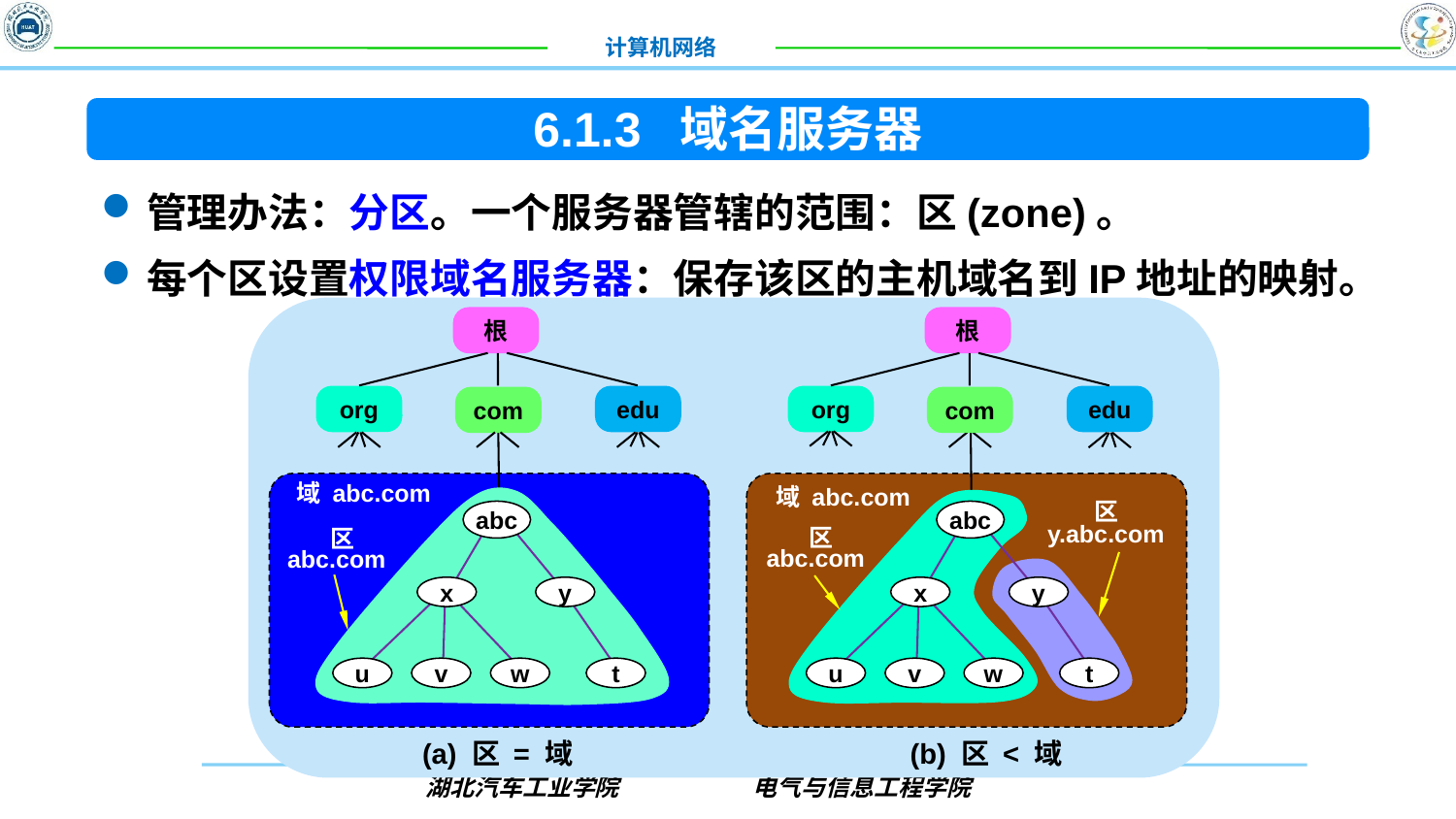

6.1.3  域名服务器

管理办法：分区。一个服务器管辖的范围：区(zone)。
每个区设置权限域名服务器：保存该区的主机域名到IP地址的映射。

根
根

org
edu
com

域 abc.com

区
y.abc.com
abc

 区
abc.com

x
y

u
v
w
t
(b) 区 < 域

org
edu
com

域 abc.com

abc

 区
abc.com

x
y

u
v
w
t
(a) 区 = 域